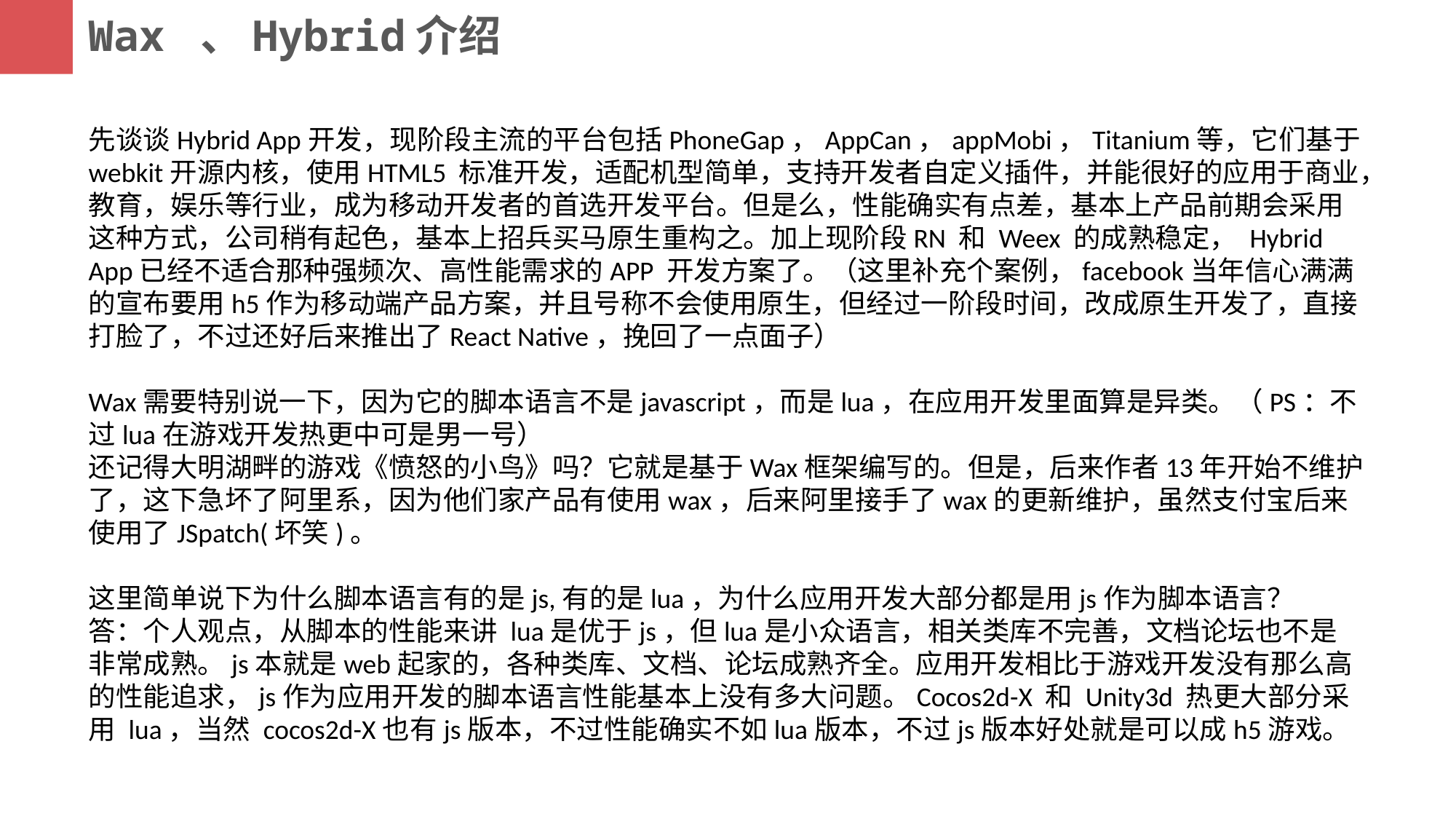

Wax 、Hybrid介绍
先谈谈Hybrid App开发，现阶段主流的平台包括PhoneGap，AppCan，appMobi，Titanium等，它们基于webkit开源内核，使用HTML5 标准开发，适配机型简单，支持开发者自定义插件，并能很好的应用于商业，教育，娱乐等行业，成为移动开发者的首选开发平台。但是么，性能确实有点差，基本上产品前期会采用这种方式，公司稍有起色，基本上招兵买马原生重构之。加上现阶段RN 和 Weex 的成熟稳定， Hybrid App已经不适合那种强频次、高性能需求的APP 开发方案了。（这里补充个案例，facebook当年信心满满的宣布要用h5作为移动端产品方案，并且号称不会使用原生，但经过一阶段时间，改成原生开发了，直接打脸了，不过还好后来推出了React Native，挽回了一点面子）

Wax需要特别说一下，因为它的脚本语言不是javascript，而是lua，在应用开发里面算是异类。（PS：不过lua在游戏开发热更中可是男一号）
还记得大明湖畔的游戏《愤怒的小鸟》吗？它就是基于Wax框架编写的。但是，后来作者13年开始不维护了，这下急坏了阿里系，因为他们家产品有使用wax，后来阿里接手了wax的更新维护，虽然支付宝后来使用了JSpatch(坏笑)。

这里简单说下为什么脚本语言有的是js,有的是lua，为什么应用开发大部分都是用js作为脚本语言？
答：个人观点，从脚本的性能来讲 lua是优于js，但lua是小众语言，相关类库不完善，文档论坛也不是非常成熟。js本就是web起家的，各种类库、文档、论坛成熟齐全。应用开发相比于游戏开发没有那么高的性能追求，js作为应用开发的脚本语言性能基本上没有多大问题。Cocos2d-X 和 Unity3d 热更大部分采用 lua，当然 cocos2d-X也有js版本，不过性能确实不如lua版本，不过js版本好处就是可以成h5游戏。